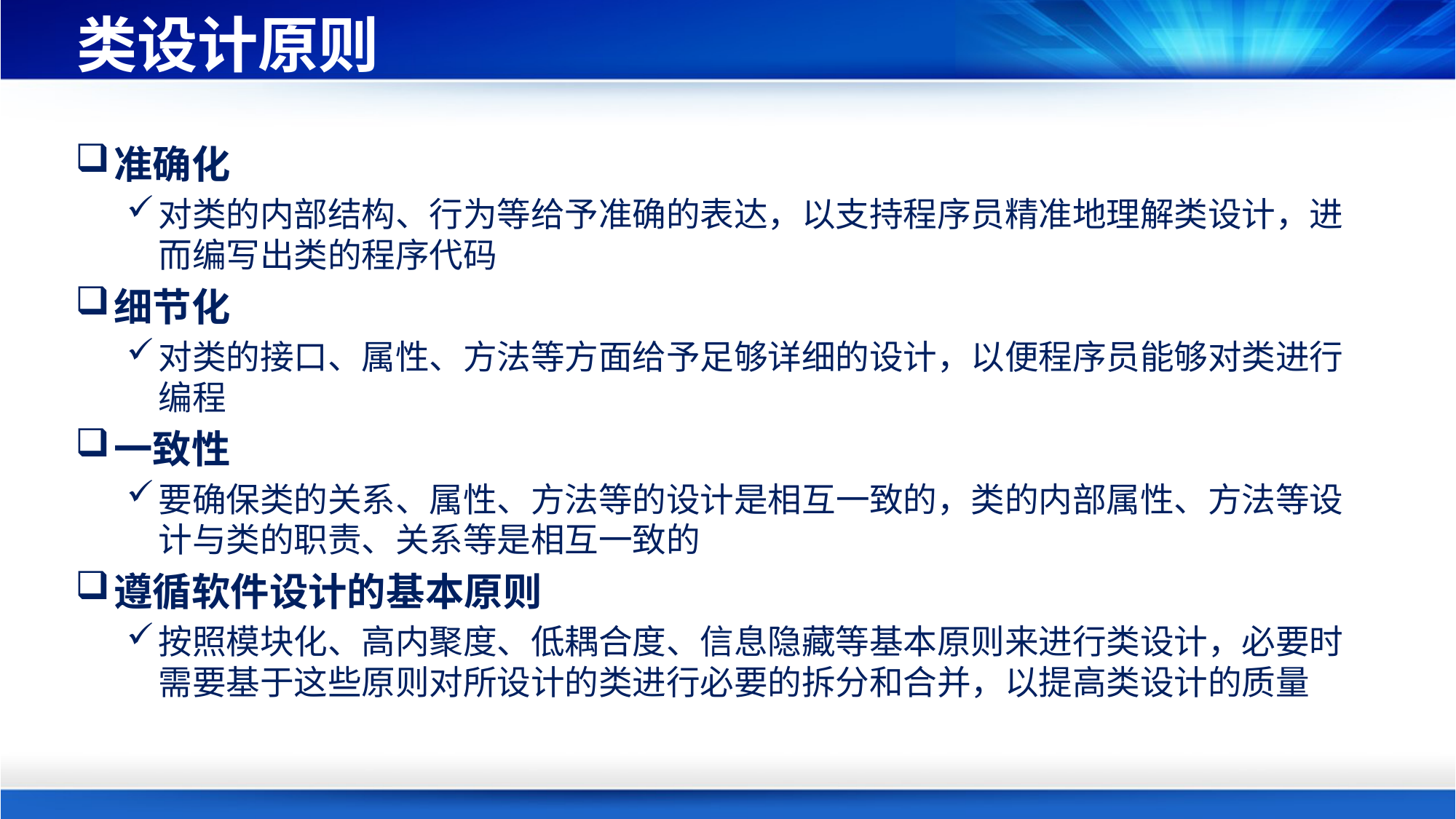

# 类设计原则
准确化
对类的内部结构、行为等给予准确的表达，以支持程序员精准地理解类设计，进而编写出类的程序代码
细节化
对类的接口、属性、方法等方面给予足够详细的设计，以便程序员能够对类进行编程
一致性
要确保类的关系、属性、方法等的设计是相互一致的，类的内部属性、方法等设计与类的职责、关系等是相互一致的
遵循软件设计的基本原则
按照模块化、高内聚度、低耦合度、信息隐藏等基本原则来进行类设计，必要时需要基于这些原则对所设计的类进行必要的拆分和合并，以提高类设计的质量